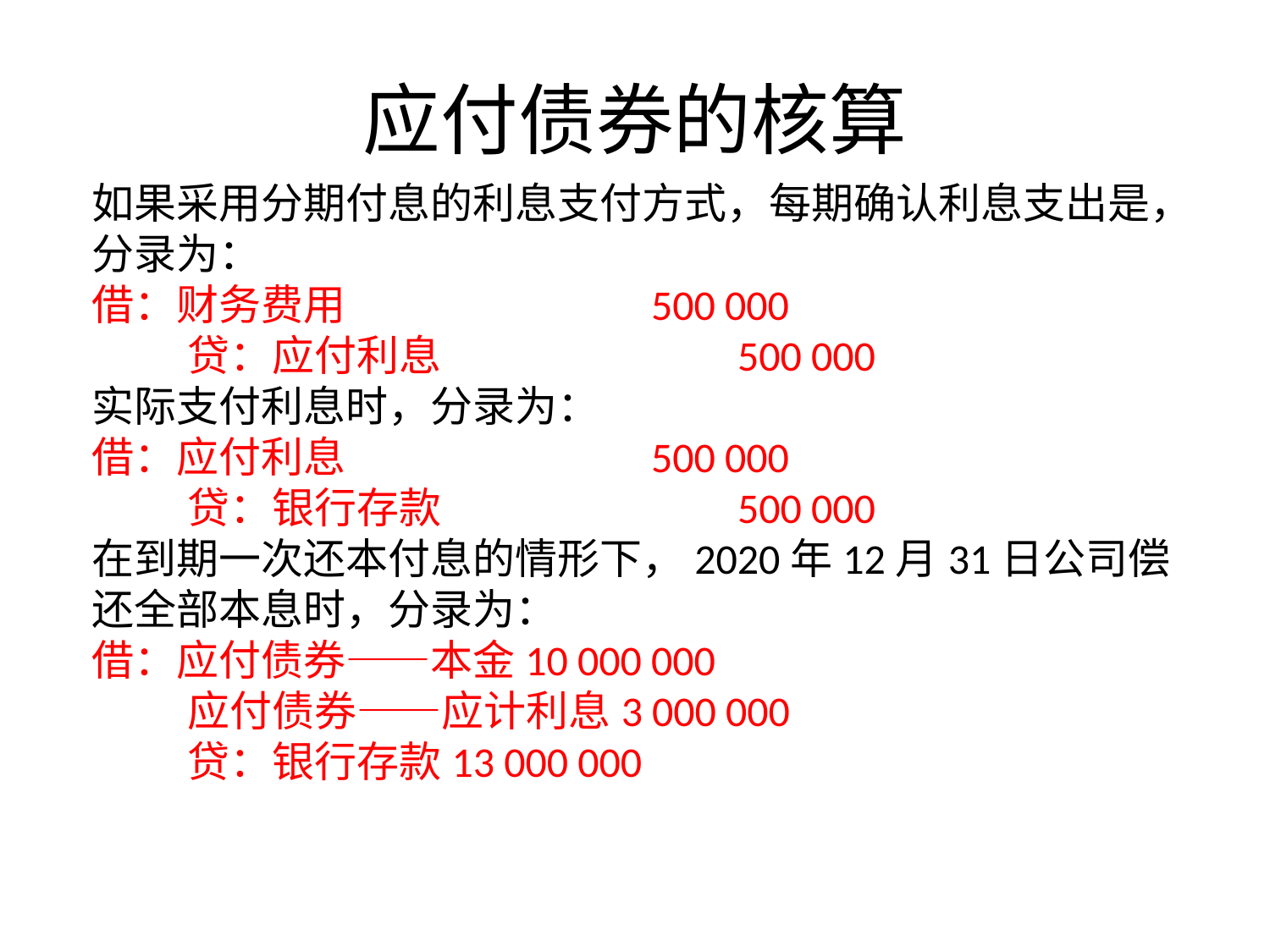

# 应付债券的核算
如果采用分期付息的利息支付方式，每期确认利息支出是，分录为：
借：财务费用                               500 000
         贷：应付利息                              500 000
实际支付利息时，分录为：
借：应付利息                               500 000
         贷：银行存款                              500 000
在到期一次还本付息的情形下，2020年12月31日公司偿还全部本息时，分录为：
借：应付债券——本金10 000 000
         应付债券——应计利息3 000 000
         贷：银行存款13 000 000